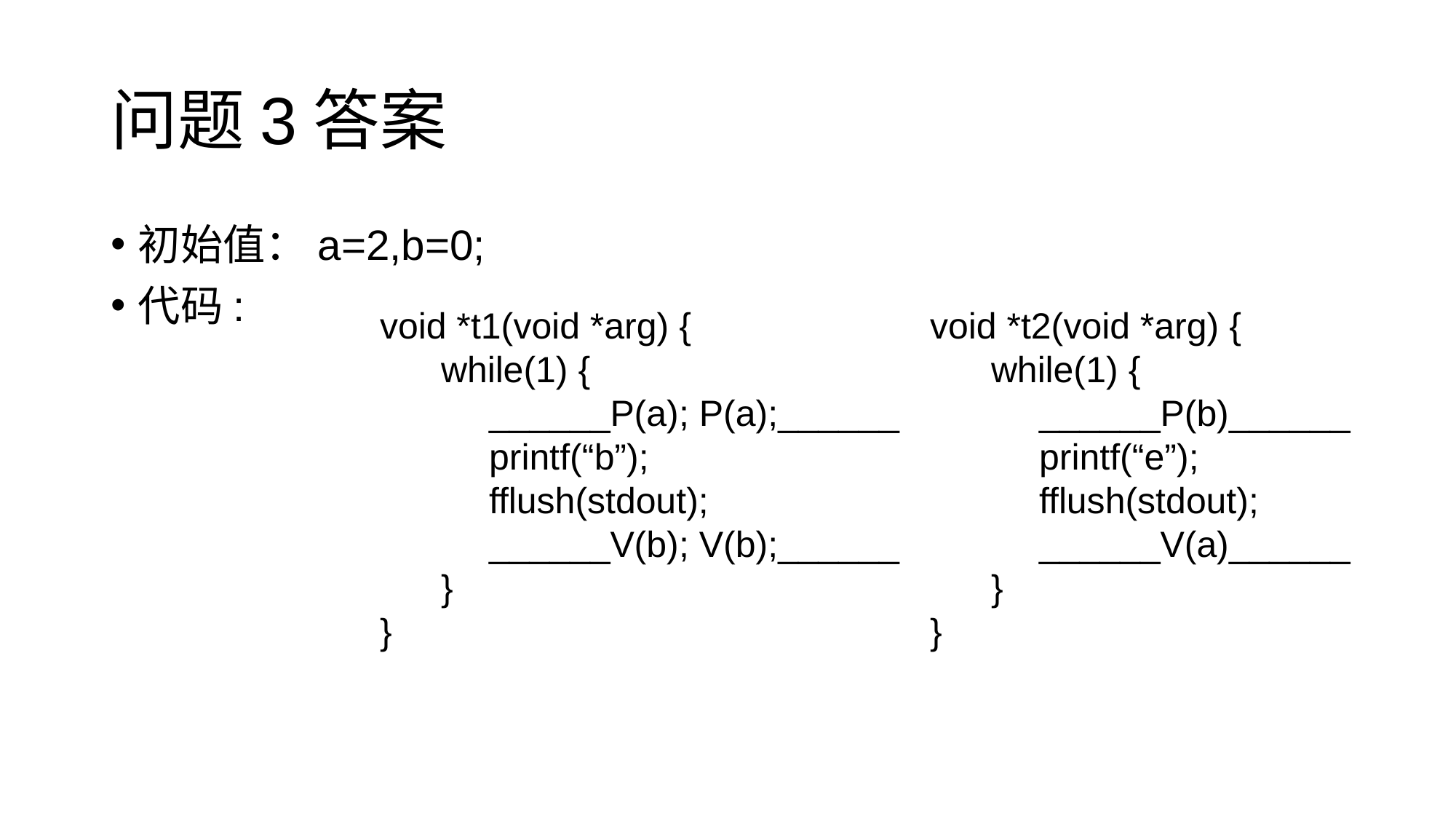

# 问题3答案
初始值：a=2,b=0;
代码:
void *t1(void *arg) {
      while(1) {
	______P(a); P(a);______
	printf(“b”);
	fflush(stdout);
	______V(b); V(b);______
      }
}
void *t2(void *arg) {
      while(1) {
	______P(b)______
	printf(“e”);
	fflush(stdout);
	______V(a)______
      }
}